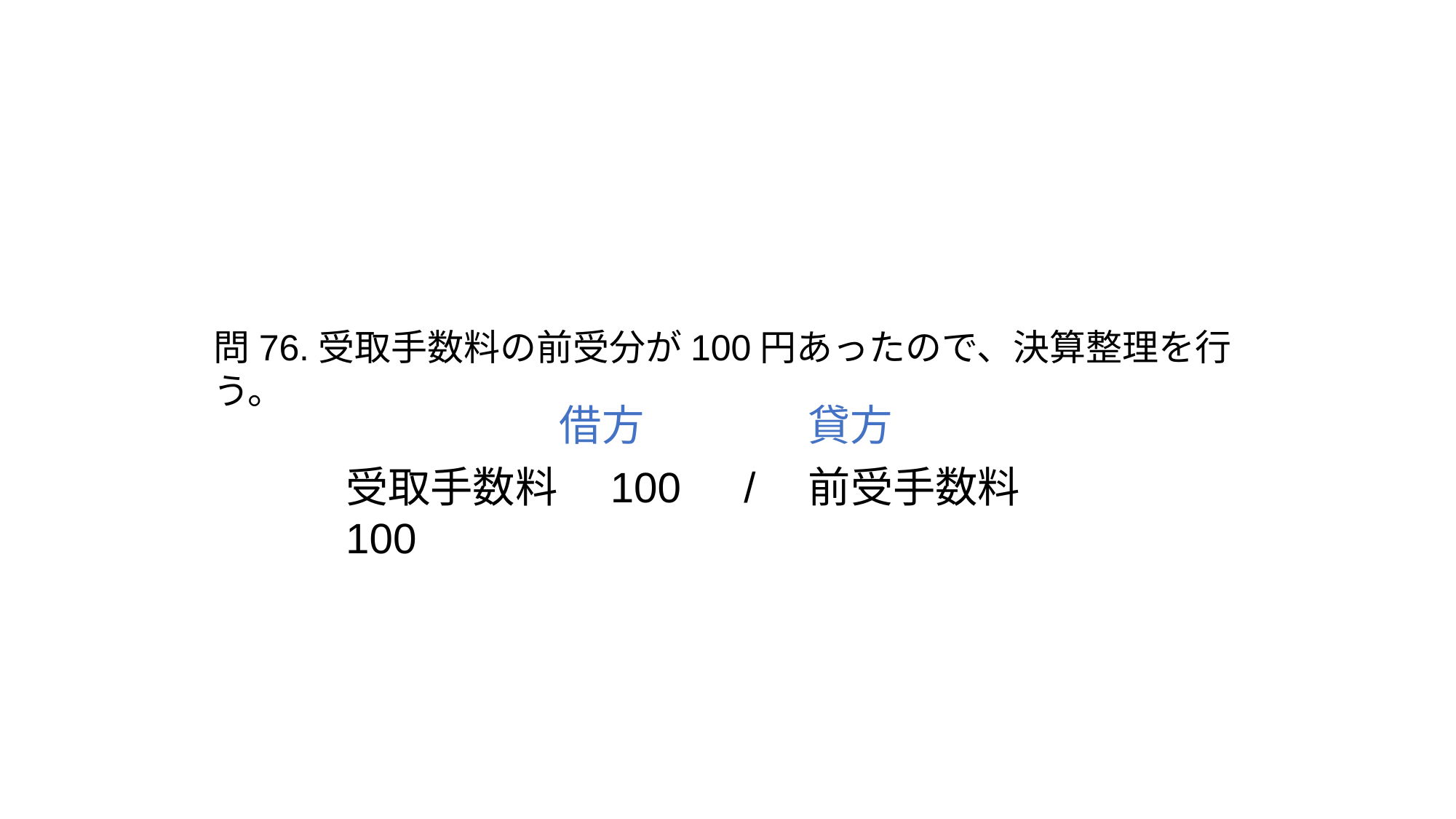

問76.受取手数料の前受分が100円あったので、決算整理を行う。
借方
貸方
受取手数料　100　/　前受手数料　100